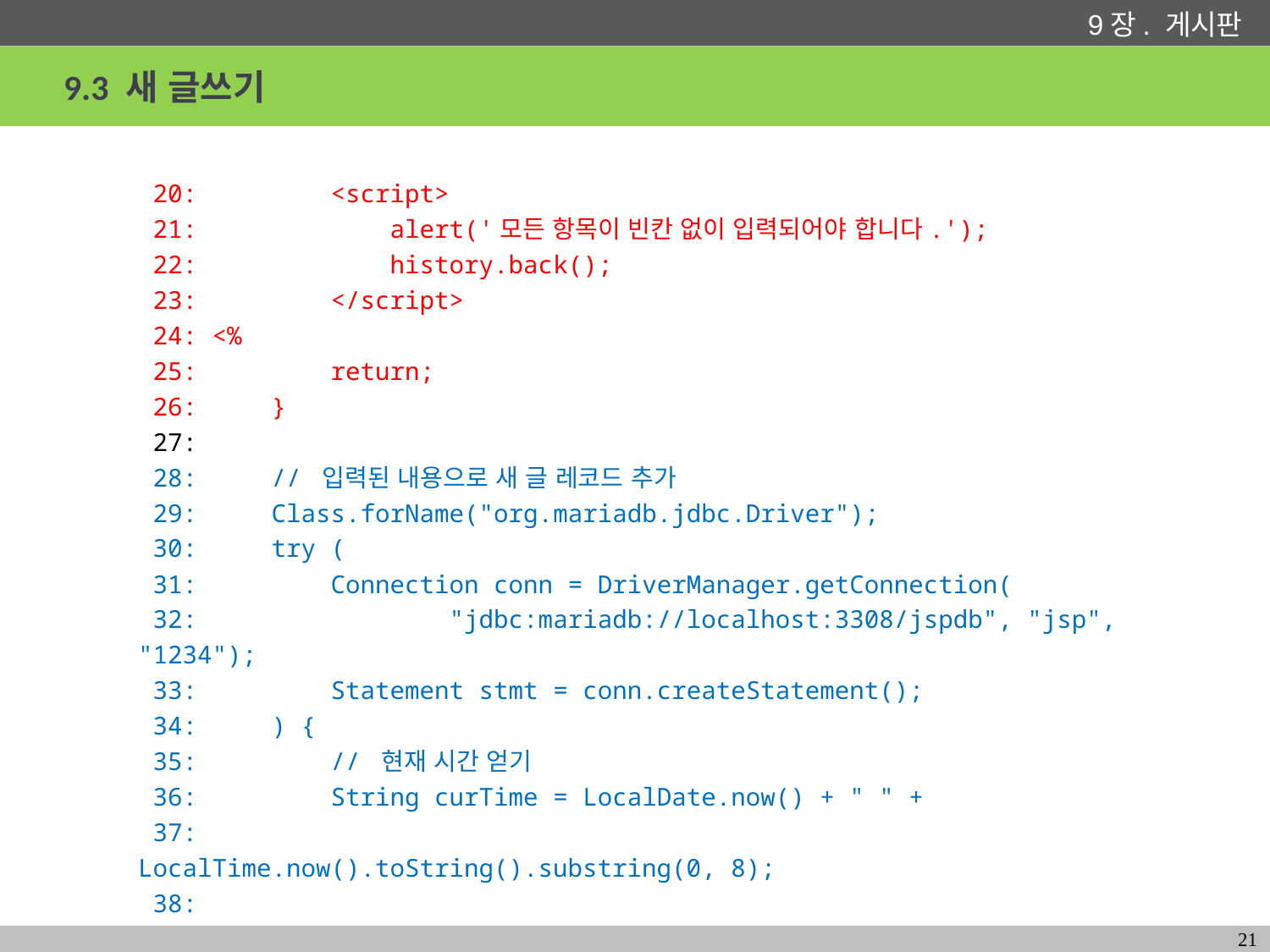

# 9.3 새 글쓰기
 20:         <script>
 21:             alert('모든 항목이 빈칸 없이 입력되어야 합니다.');
 22:             history.back();
 23:         </script>
 24: <%
 25:         return;
 26:     }
 27:
 28:     // 입력된 내용으로 새 글 레코드 추가
 29:     Class.forName("org.mariadb.jdbc.Driver");
 30:     try (
 31:         Connection conn = DriverManager.getConnection(
 32:                 "jdbc:mariadb://localhost:3308/jspdb", "jsp", "1234");
 33:         Statement stmt = conn.createStatement();
 34:     ) {
 35:         // 현재 시간 얻기
 36:         String curTime = LocalDate.now() + " " +
 37:                          LocalTime.now().toString().substring(0, 8);
 38:
21